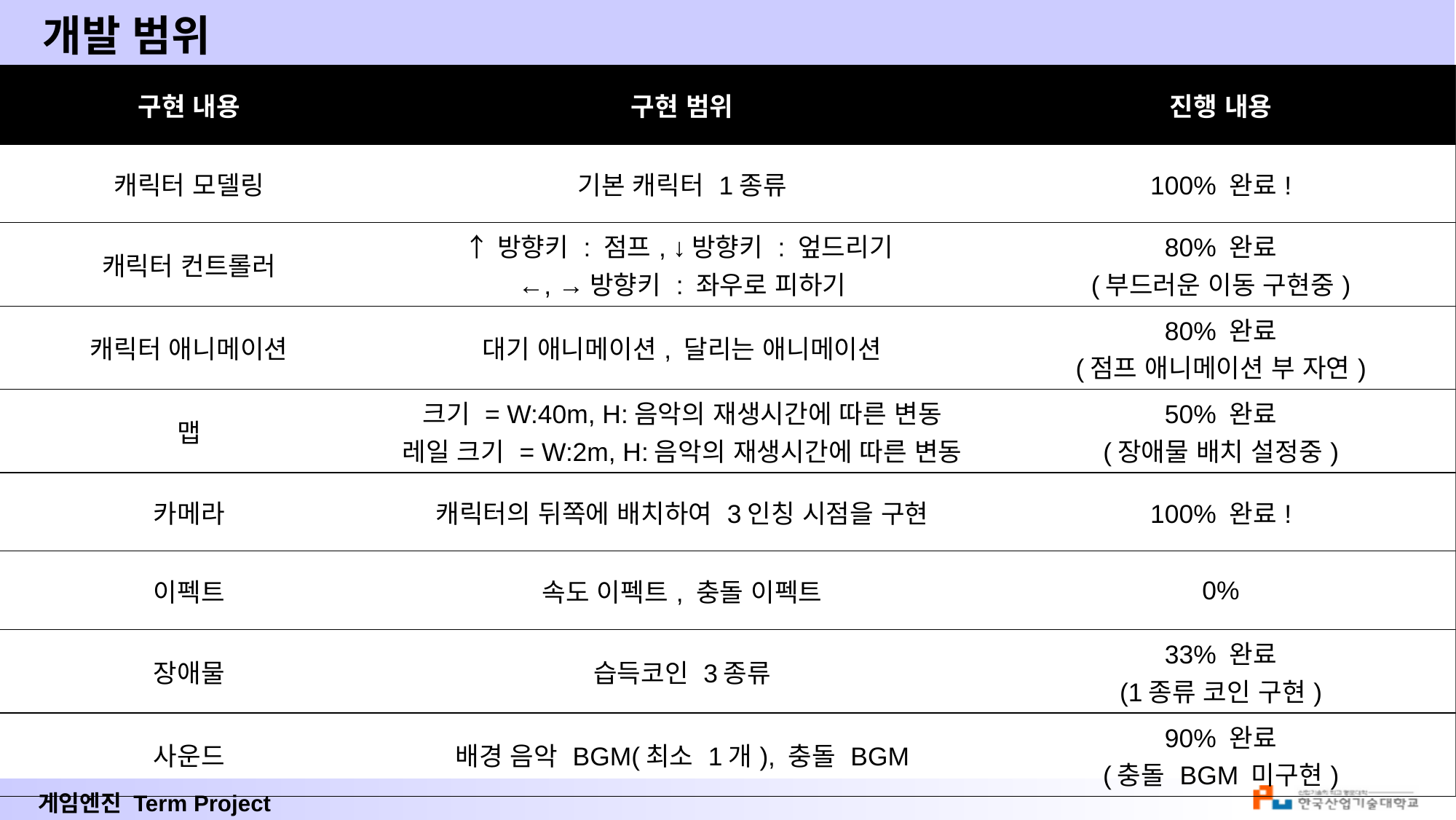

개발 범위
| 구현 내용 | 구현 범위 | 진행 내용 |
| --- | --- | --- |
| 캐릭터 모델링 | 기본 캐릭터 1종류 | 100% 완료! |
| 캐릭터 컨트롤러 | ↑방향키 : 점프, ↓방향키 : 엎드리기 ←, →방향키 : 좌우로 피하기 | 80% 완료 (부드러운 이동 구현중) |
| 캐릭터 애니메이션 | 대기 애니메이션, 달리는 애니메이션 | 80% 완료 (점프 애니메이션 부 자연) |
| 맵 | 크기 = W:40m, H:음악의 재생시간에 따른 변동 레일 크기 = W:2m, H:음악의 재생시간에 따른 변동 | 50% 완료 (장애물 배치 설정중) |
| 카메라 | 캐릭터의 뒤쪽에 배치하여 3인칭 시점을 구현 | 100% 완료! |
| 이펙트 | 속도 이펙트, 충돌 이펙트 | 0% |
| 장애물 | 습득코인 3종류 | 33% 완료 (1종류 코인 구현) |
| 사운드 | 배경 음악 BGM(최소 1개), 충돌 BGM | 90% 완료 (충돌 BGM 미구현) |